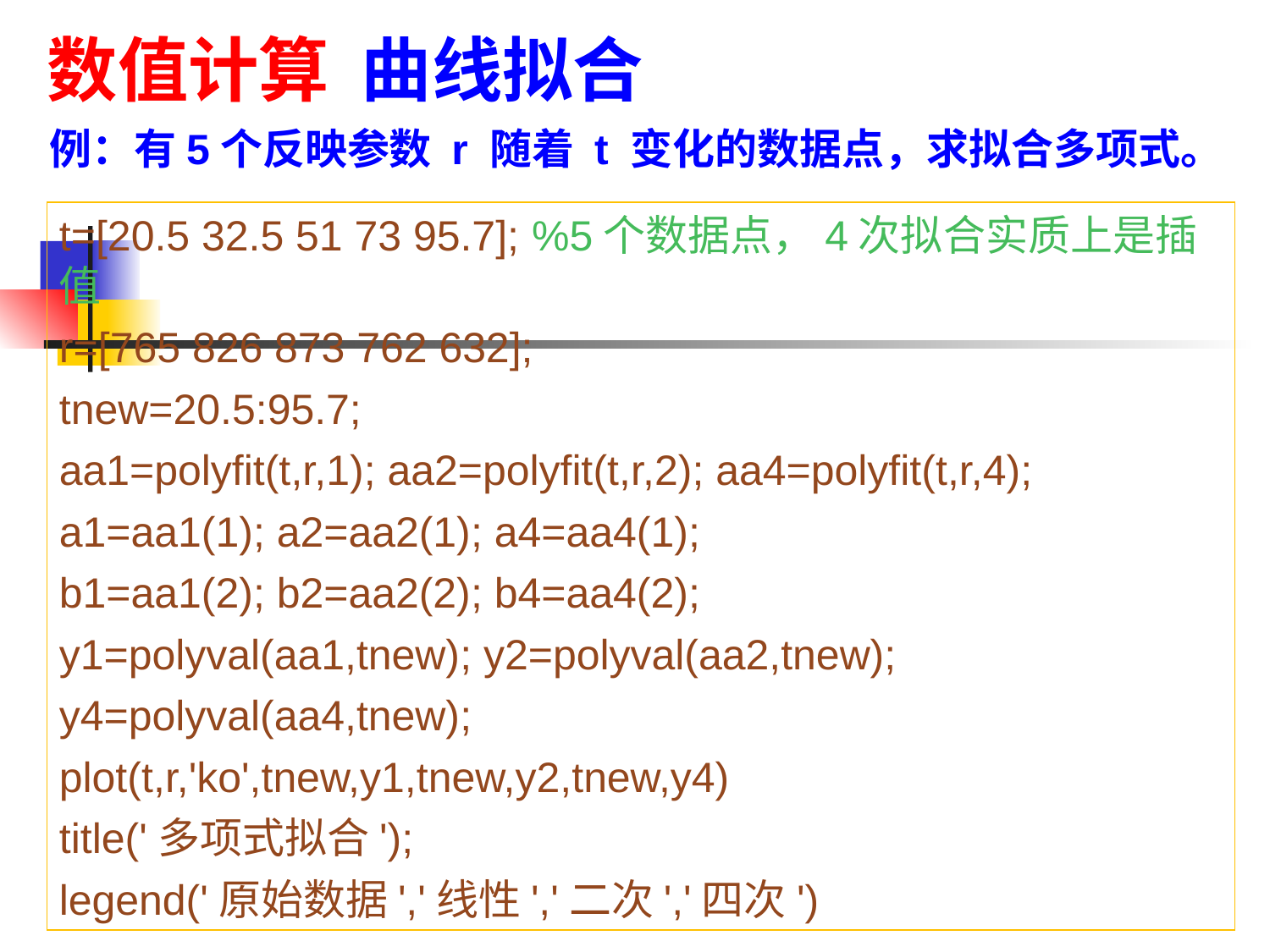

数值计算  曲线拟合
例：有5个反映参数 r 随着 t 变化的数据点，求拟合多项式。
t=[20.5 32.5 51 73 95.7]; %5个数据点，4次拟合实质上是插值
r=[765 826 873 762 632];
tnew=20.5:95.7;
aa1=polyfit(t,r,1); aa2=polyfit(t,r,2); aa4=polyfit(t,r,4);
a1=aa1(1); a2=aa2(1); a4=aa4(1);
b1=aa1(2); b2=aa2(2); b4=aa4(2);
y1=polyval(aa1,tnew); y2=polyval(aa2,tnew);
y4=polyval(aa4,tnew);
plot(t,r,'ko',tnew,y1,tnew,y2,tnew,y4)
title('多项式拟合');
legend('原始数据','线性','二次','四次')

46